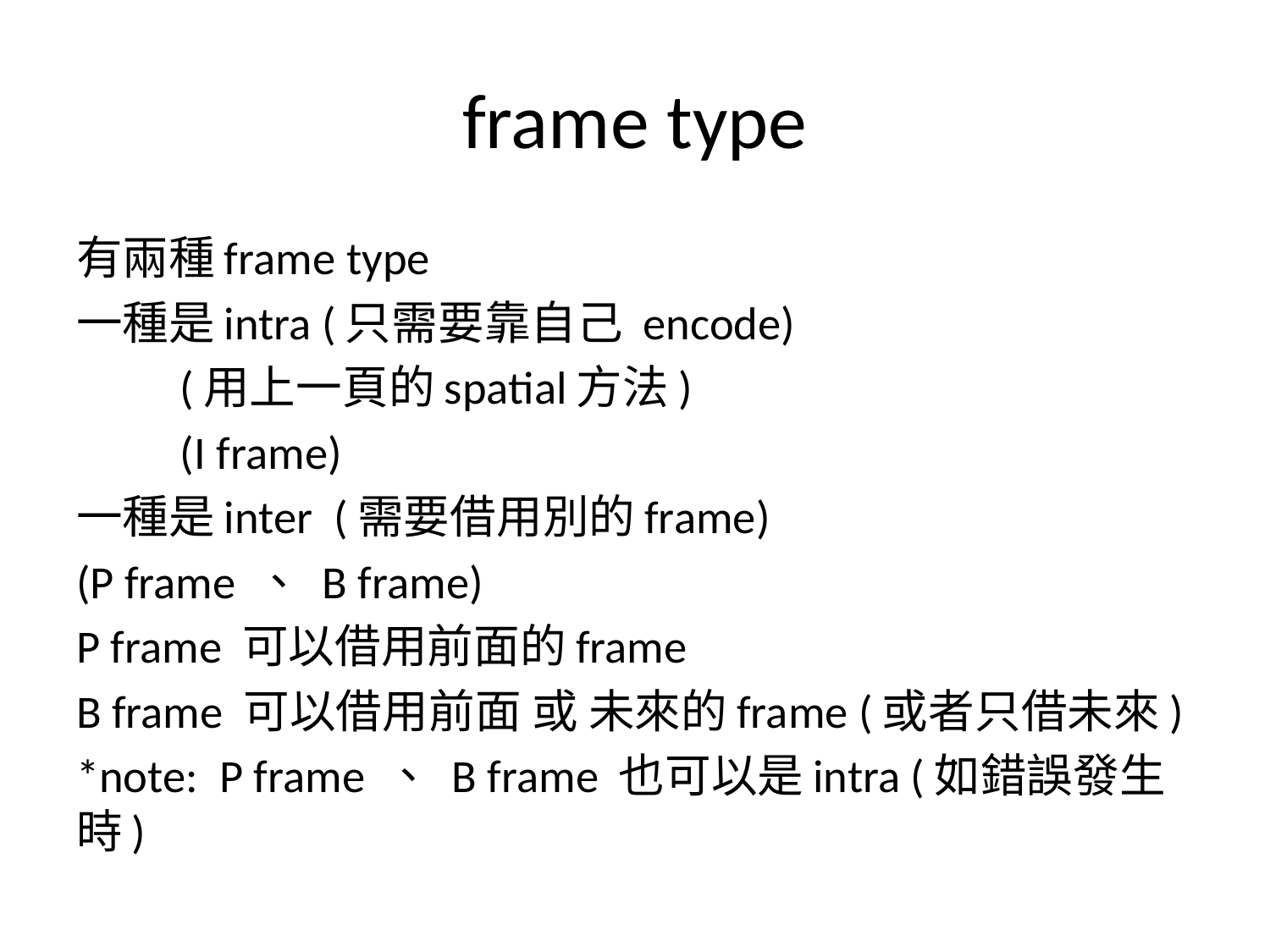

# frame type
有兩種frame type
一種是intra (只需要靠自己 encode)
		(用上一頁的spatial方法)
		(I frame)
一種是inter  (需要借用別的frame)
(P frame 、 B frame)
P frame 可以借用前面的frame
B frame 可以借用前面 或 未來的frame (或者只借未來)
*note:  P frame 、 B frame 也可以是intra (如錯誤發生時)